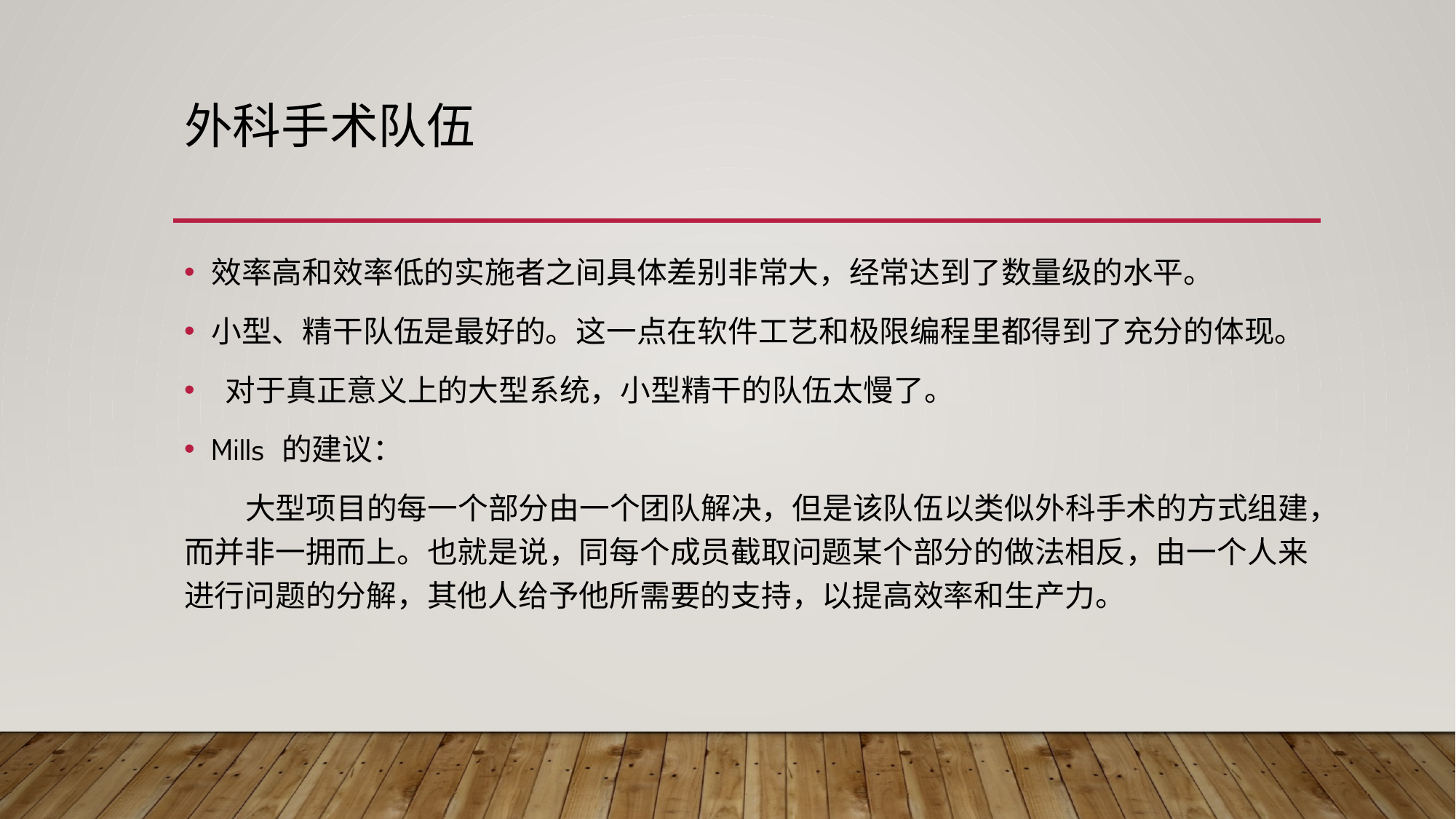

# 外科手术队伍
效率高和效率低的实施者之间具体差别非常大，经常达到了数量级的水平。
小型、精干队伍是最好的。这一点在软件工艺和极限编程里都得到了充分的体现。
 对于真正意义上的大型系统，小型精干的队伍太慢了。
Mills 的建议：
        大型项目的每一个部分由一个团队解决，但是该队伍以类似外科手术的方式组建，而并非一拥而上。也就是说，同每个成员截取问题某个部分的做法相反，由一个人来进行问题的分解，其他人给予他所需要的支持，以提高效率和生产力。